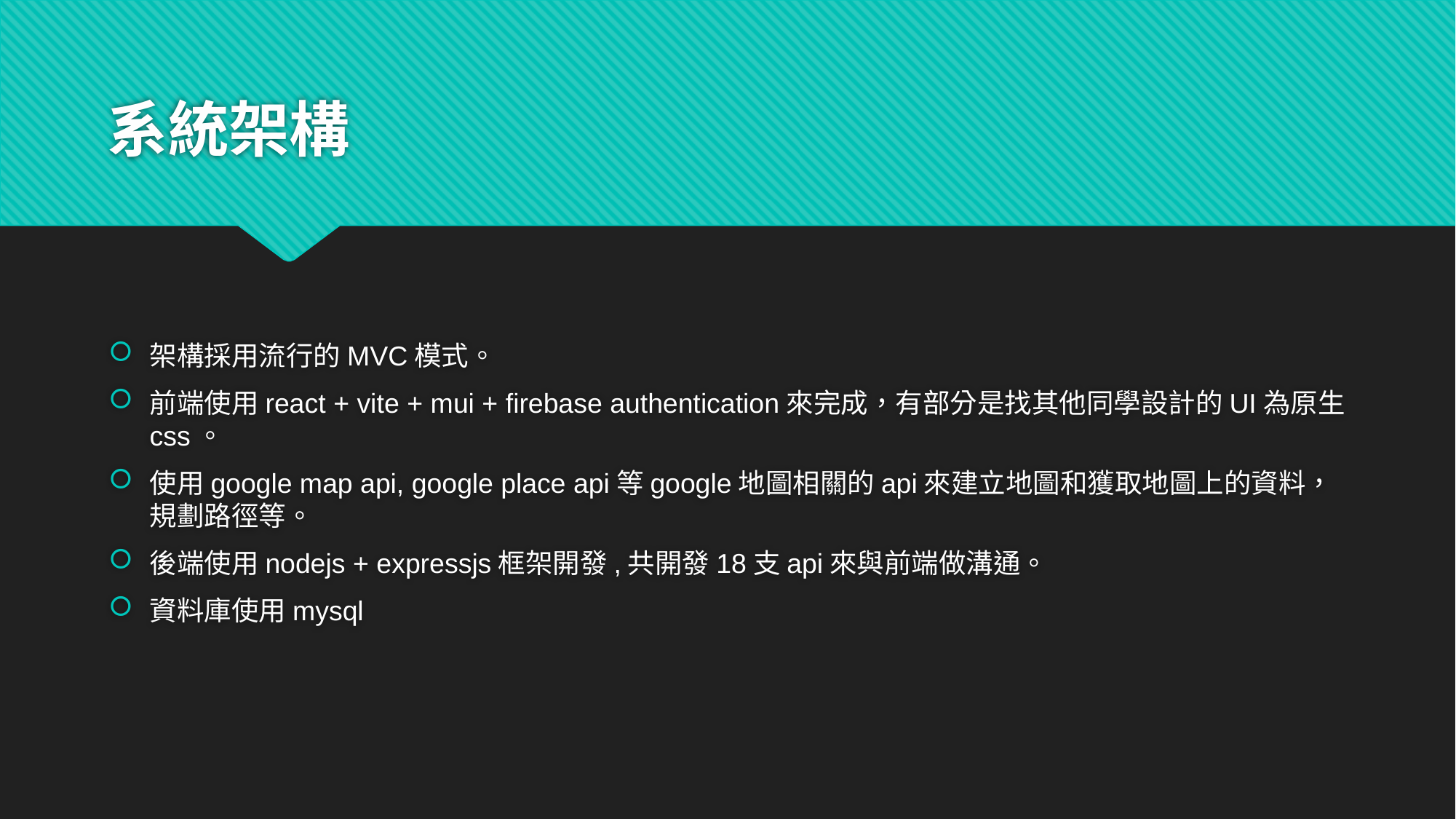

# 系統架構
架構採用流行的MVC模式。
前端使用react + vite + mui + firebase authentication來完成，有部分是找其他同學設計的UI為原生css。
使用google map api, google place api等google地圖相關的api來建立地圖和獲取地圖上的資料，規劃路徑等。
後端使用nodejs + expressjs框架開發,共開發18支api來與前端做溝通。
資料庫使用mysql